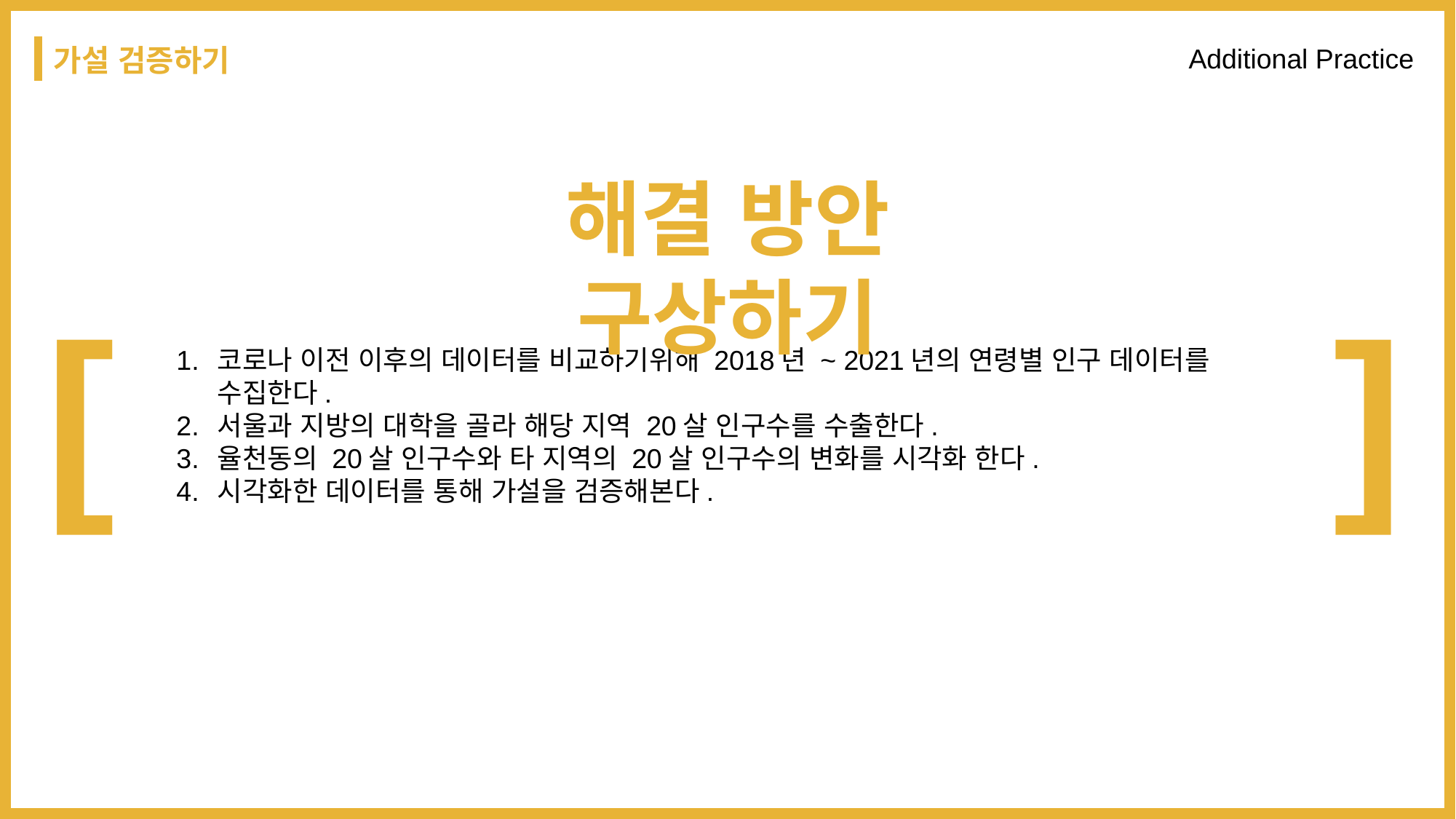

가설 검증하기
Additional Practice
해결 방안 구상하기
]
[
코로나 이전 이후의 데이터를 비교하기위해 2018년 ~ 2021년의 연령별 인구 데이터를  수집한다.
서울과 지방의 대학을 골라 해당 지역 20살 인구수를 수출한다.
율천동의 20살 인구수와 타 지역의 20살 인구수의 변화를 시각화 한다.
시각화한 데이터를 통해 가설을 검증해본다.